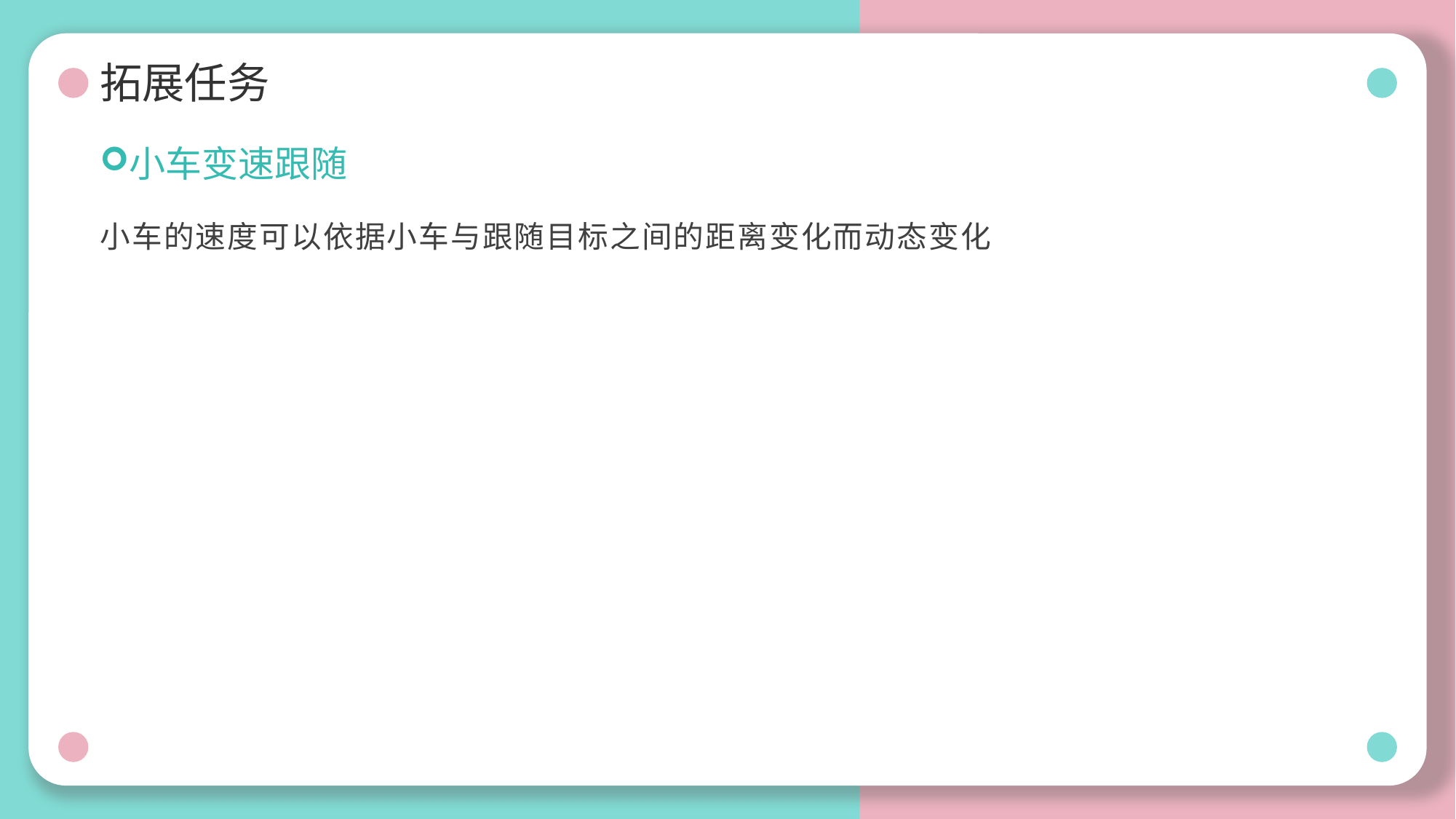

# 拓展任务
小车变速跟随
小车的速度可以依据小车与跟随目标之间的距离变化而动态变化